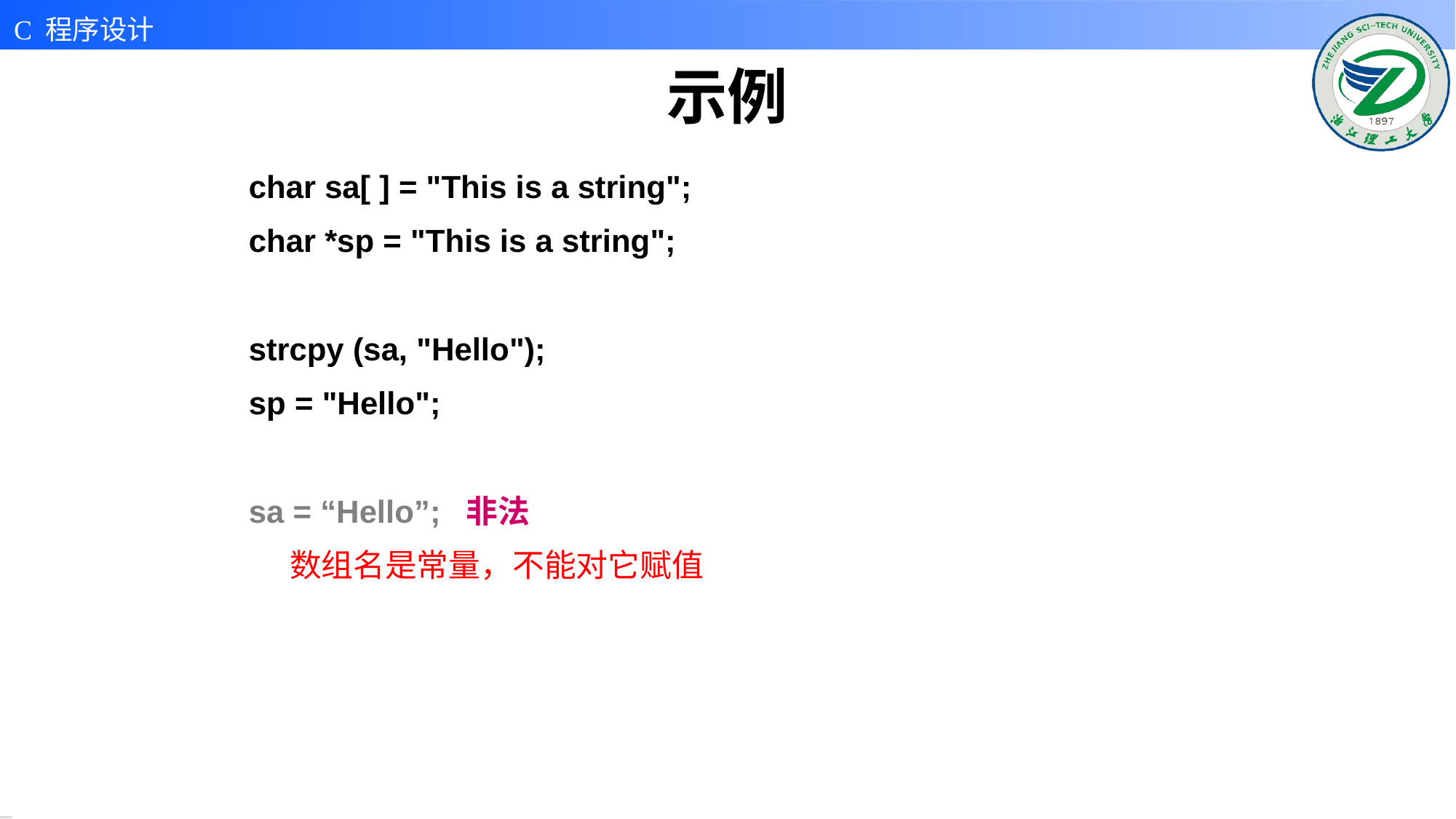

# 示例
char sa[ ] = "This is a string";
char *sp = "This is a string";

strcpy (sa, "Hello");
sp = "Hello";

sa = “Hello”;  非法
数组名是常量，不能对它赋值